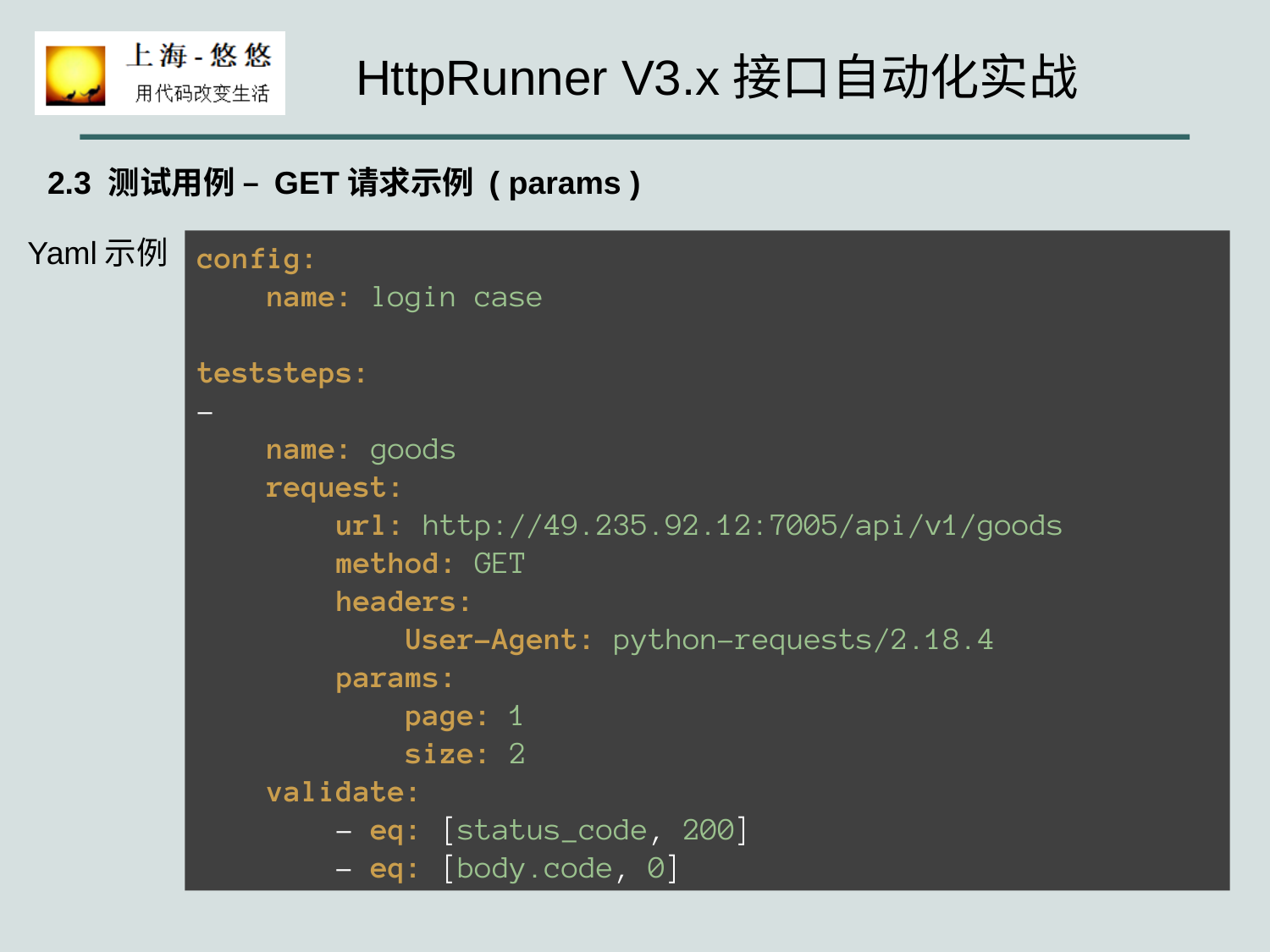

2.3 测试用例 – GET请求示例 ( params )
Yaml示例
config:
    name: login case
teststeps:
-
    name: goods
    request:
        url: http://49.235.92.12:7005/api/v1/goods
        method: GET
        headers:
            User-Agent: python-requests/2.18.4
        params:
            page: 1
            size: 2
    validate:
        - eq: [status_code, 200]
        - eq: [body.code, 0]